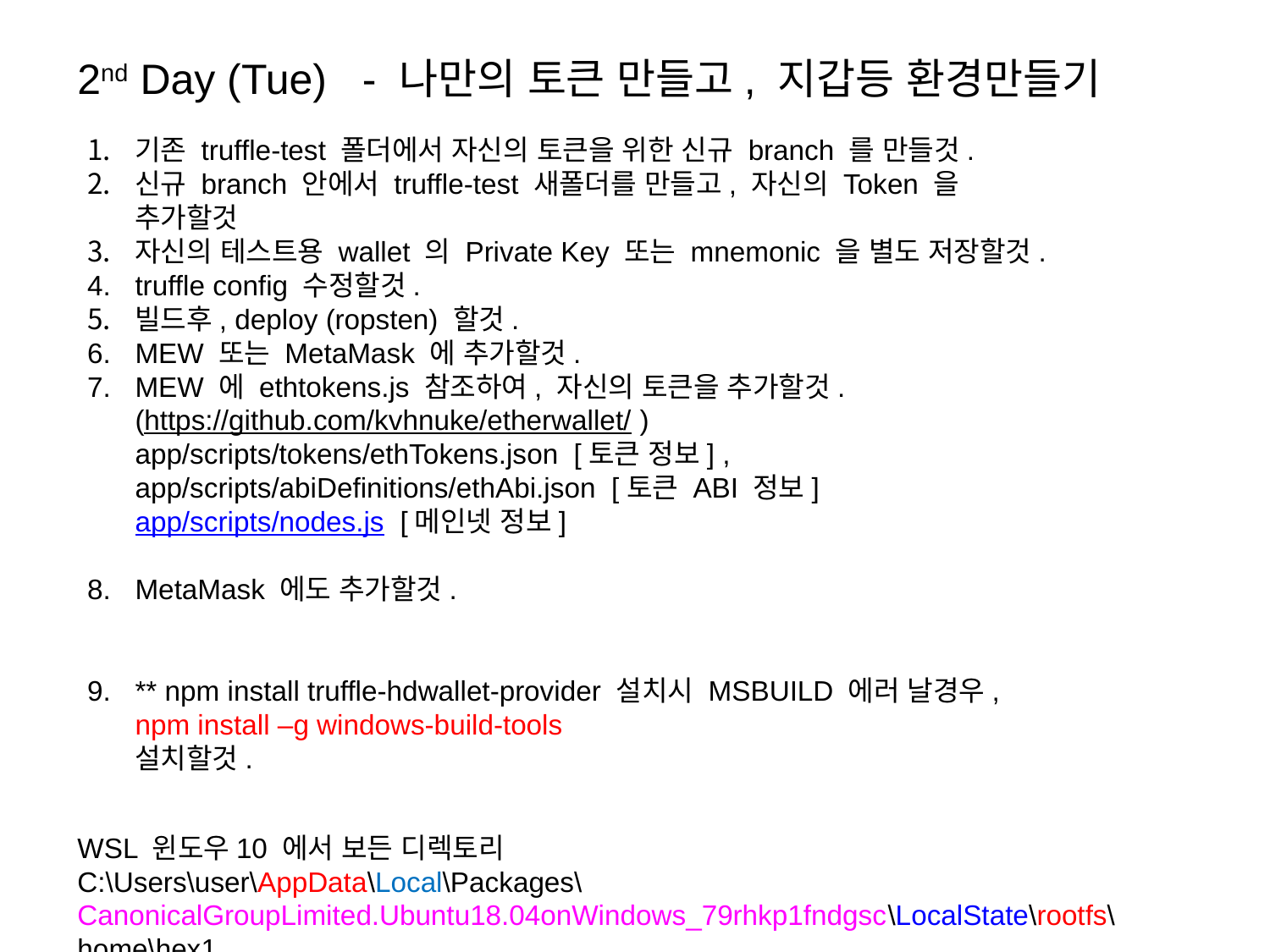

2nd Day (Tue)   - 나만의 토큰 만들고, 지갑등 환경만들기
기존 truffle-test 폴더에서 자신의 토큰을 위한 신규 branch 를 만들것.
신규 branch 안에서 truffle-test 새폴더를 만들고, 자신의 Token 을 추가할것
자신의 테스트용 wallet 의 Private Key 또는 mnemonic 을 별도 저장할것.
truffle config 수정할것.
빌드후, deploy (ropsten) 할것.
MEW 또는 MetaMask 에 추가할것.
MEW 에 ethtokens.js 참조하여, 자신의 토큰을 추가할것.
(https://github.com/kvhnuke/etherwallet/ )
app/scripts/tokens/ethTokens.json  [토큰 정보] ,
app/scripts/abiDefinitions/ethAbi.json  [토큰 ABI 정보]
app/scripts/nodes.js  [메인넷 정보]

MetaMask 에도 추가할것.

** npm install truffle-hdwallet-provider 설치시 MSBUILD 에러 날경우,
npm install –g windows-build-tools
설치할것.

WSL 윈도우10 에서 보든 디렉토리
C:\Users\user\AppData\Local\Packages\CanonicalGroupLimited.Ubuntu18.04onWindows_79rhkp1fndgsc\LocalState\rootfs\home\hex1